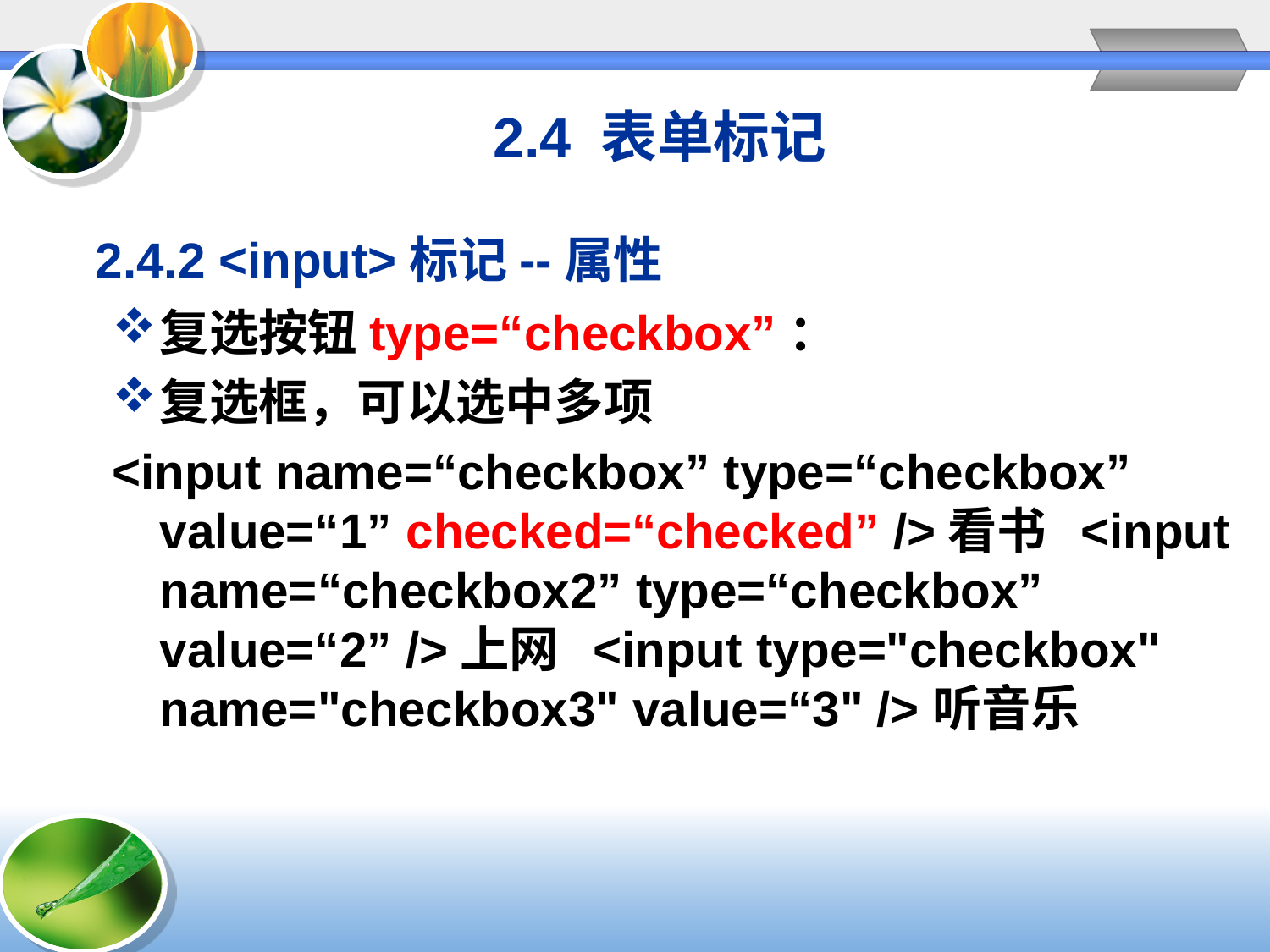

2.4 表单标记
2.4.2 <input>标记--属性

复选按钮type=“checkbox”：
复选框，可以选中多项
<input name=“checkbox” type=“checkbox” value=“1” checked=“checked” />看书  <input name=“checkbox2” type=“checkbox” value=“2” />上网  <input type="checkbox" name="checkbox3" value=“3" />听音乐